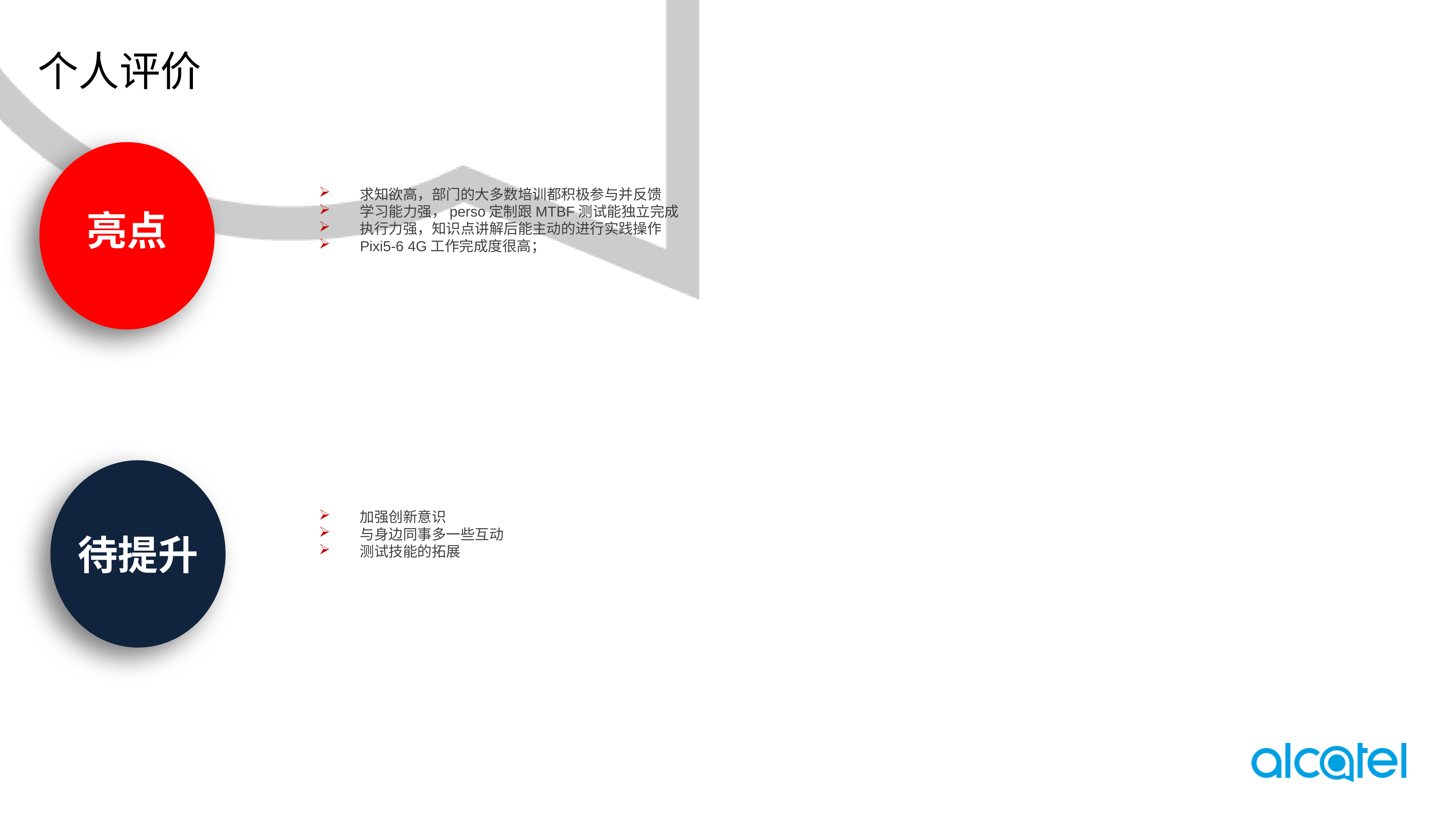

个人评价

求知欲高，部门的大多数培训都积极参与并反馈
学习能力强，perso定制跟MTBF测试能独立完成
执行力强，知识点讲解后能主动的进行实践操作
Pixi5-6 4G工作完成度很高；
亮点

加强创新意识
与身边同事多一些互动
测试技能的拓展
待提升